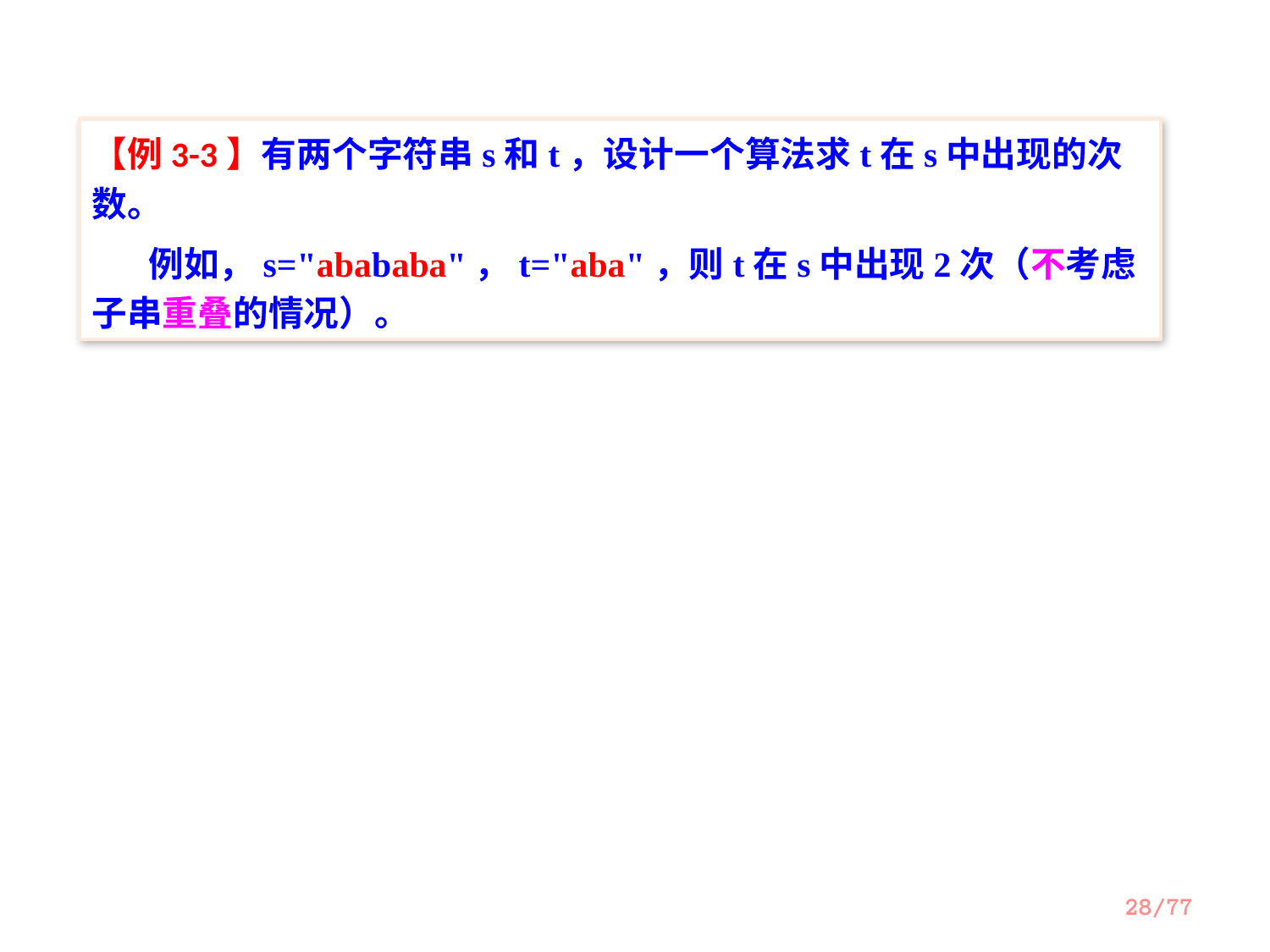

【例3-3】有两个字符串s和t，设计一个算法求t在s中出现的次数。
      例如，s="abababa"，t="aba"，则t在s中出现2次（不考虑子串重叠的情况）。
28/77